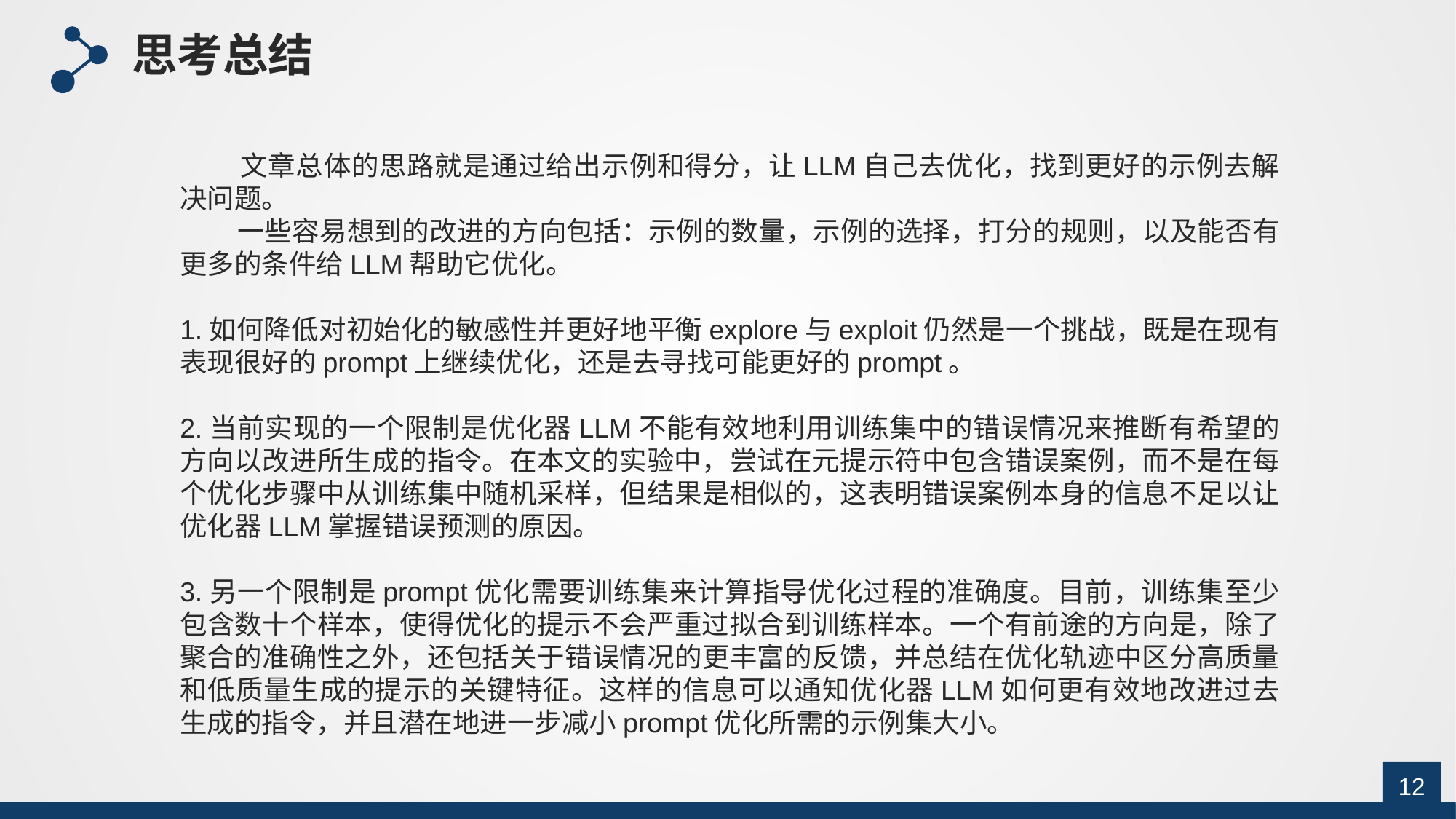

思考总结

        文章总体的思路就是通过给出示例和得分，让LLM自己去优化，找到更好的示例去解决问题。
        一些容易想到的改进的方向包括：示例的数量，示例的选择，打分的规则，以及能否有更多的条件给LLM帮助它优化。

1.如何降低对初始化的敏感性并更好地平衡explore与exploit仍然是一个挑战，既是在现有表现很好的prompt上继续优化，还是去寻找可能更好的prompt。

2.当前实现的一个限制是优化器LLM不能有效地利用训练集中的错误情况来推断有希望的方向以改进所生成的指令。在本文的实验中，尝试在元提示符中包含错误案例，而不是在每个优化步骤中从训练集中随机采样，但结果是相似的，这表明错误案例本身的信息不足以让优化器LLM掌握错误预测的原因。

3.另一个限制是prompt优化需要训练集来计算指导优化过程的准确度。目前，训练集至少包含数十个样本，使得优化的提示不会严重过拟合到训练样本。一个有前途的方向是，除了聚合的准确性之外，还包括关于错误情况的更丰富的反馈，并总结在优化轨迹中区分高质量和低质量生成的提示的关键特征。这样的信息可以通知优化器LLM如何更有效地改进过去生成的指令，并且潜在地进一步减小prompt优化所需的示例集大小。